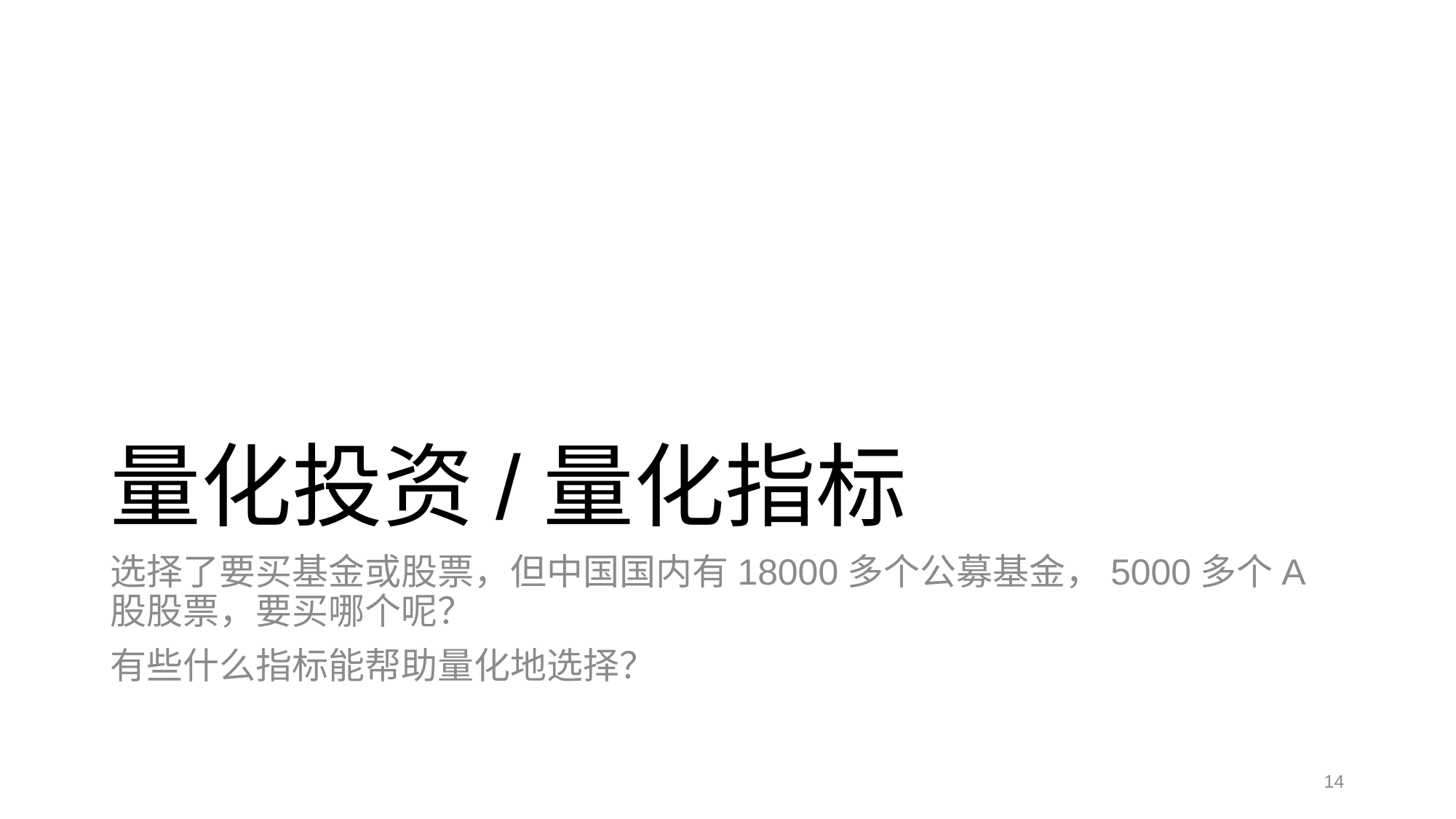

# 量化投资/量化指标
选择了要买基金或股票，但中国国内有18000多个公募基金，5000多个A股股票，要买哪个呢？
有些什么指标能帮助量化地选择？
14